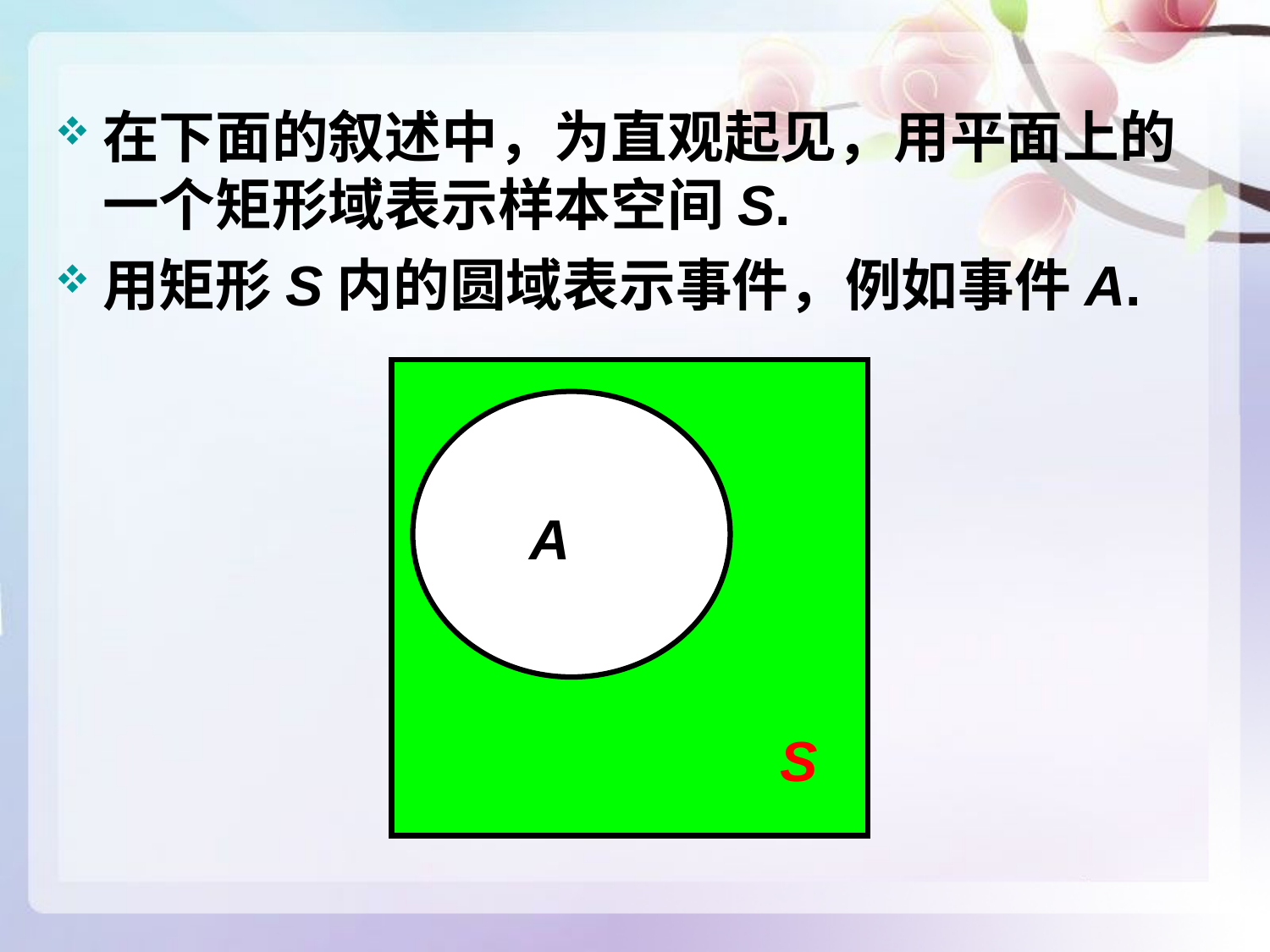

在下面的叙述中，为直观起见，用平面上的一个矩形域表示样本空间S.
用矩形S内的圆域表示事件，例如事件A.

S

A